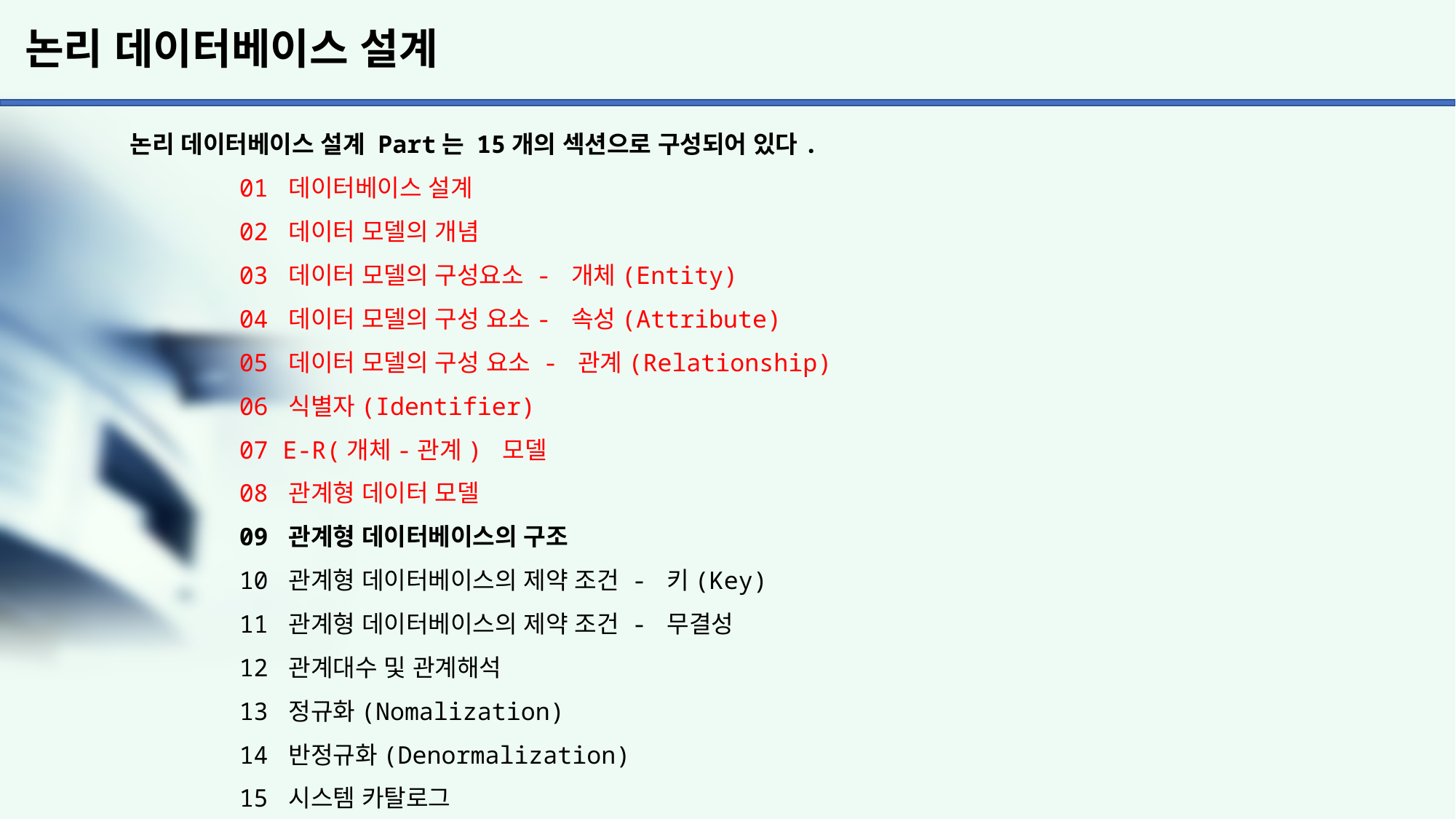

# 논리 데이터베이스 설계
논리 데이터베이스 설계 Part는 15개의 섹션으로 구성되어 있다.
	01 데이터베이스 설계
	02 데이터 모델의 개념
	03 데이터 모델의 구성요소 - 개체(Entity)
	04 데이터 모델의 구성 요소- 속성(Attribute)
	05 데이터 모델의 구성 요소 - 관계(Relationship)
	06 식별자(Identifier)
	07 E-R(개체-관계) 모델
	08 관계형 데이터 모델
	09 관계형 데이터베이스의 구조
	10 관계형 데이터베이스의 제약 조건 - 키(Key)
	11 관계형 데이터베이스의 제약 조건 - 무결성
	12 관계대수 및 관계해석
	13 정규화(Nomalization)
	14 반정규화(Denormalization)
	15 시스템 카탈로그